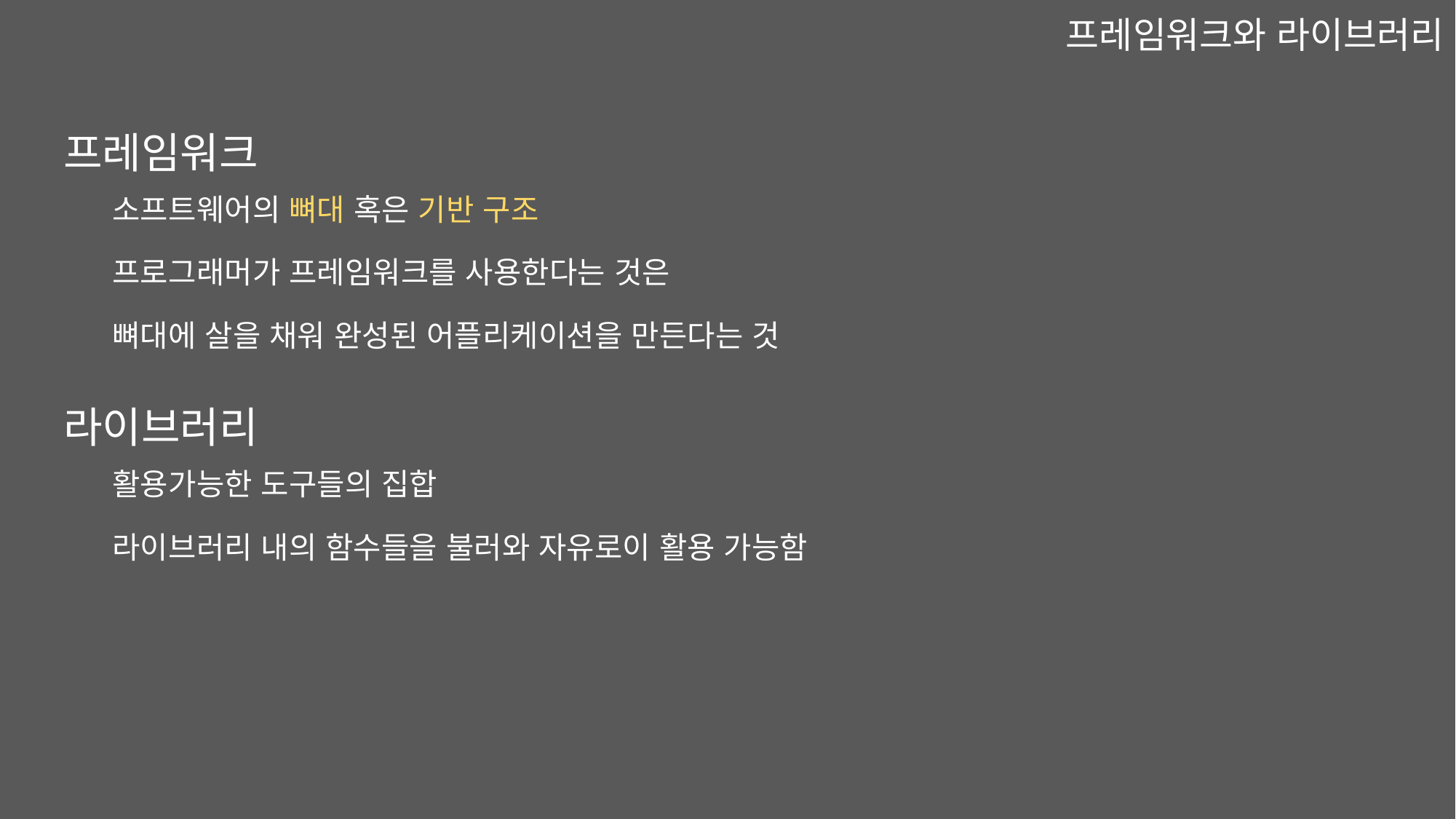

프레임워크와 라이브러리
프레임워크
소프트웨어의 뼈대 혹은 기반 구조
프로그래머가 프레임워크를 사용한다는 것은
뼈대에 살을 채워 완성된 어플리케이션을 만든다는 것
라이브러리
활용가능한 도구들의 집합
라이브러리 내의 함수들을 불러와 자유로이 활용 가능함